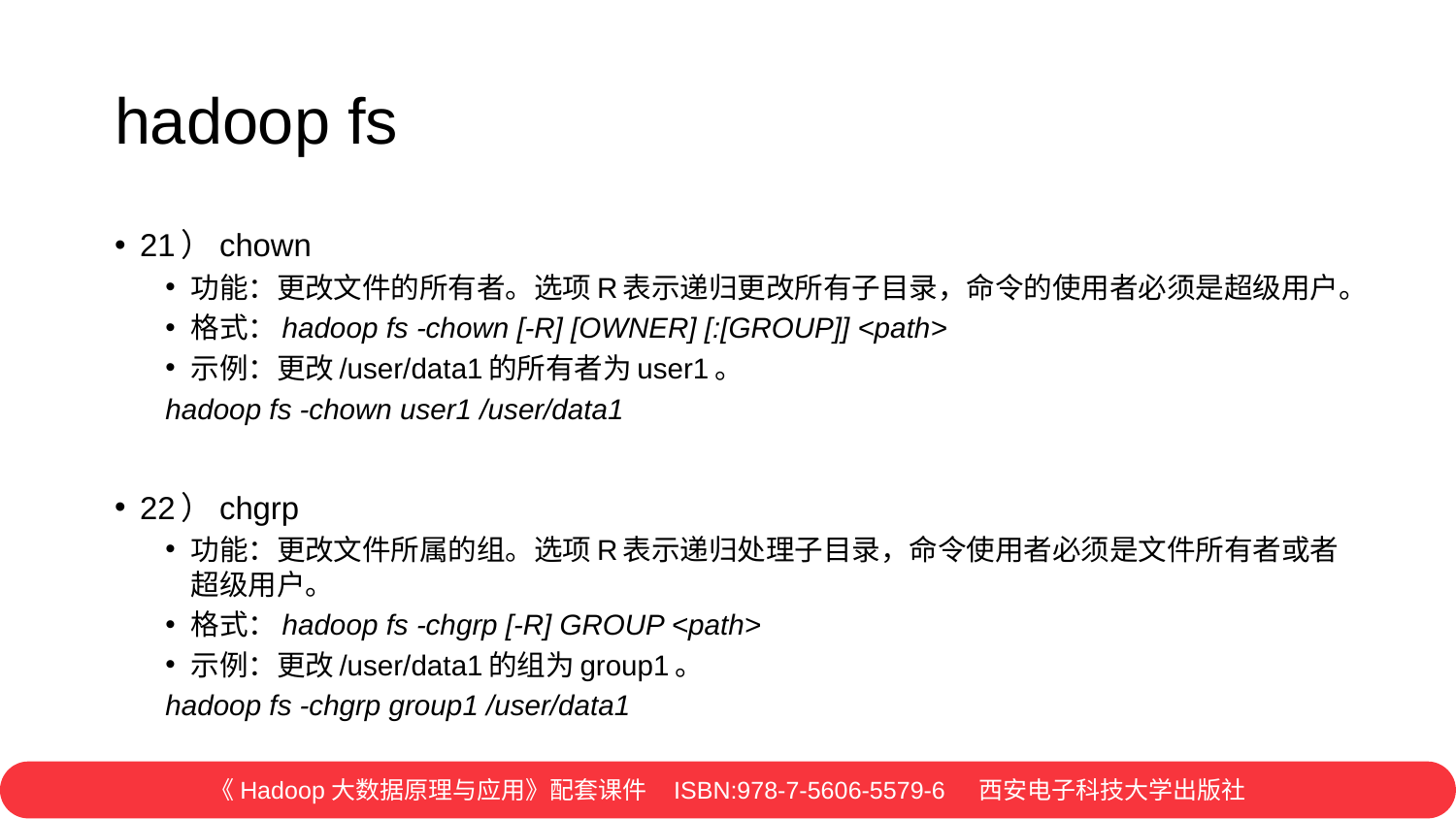

# hadoop fs
21）chown
功能：更改文件的所有者。选项R表示递归更改所有子目录，命令的使用者必须是超级用户。
格式：hadoop fs -chown [-R] [OWNER] [:[GROUP]] <path>
示例：更改/user/data1的所有者为user1。
hadoop fs -chown user1 /user/data1

22）chgrp
功能：更改文件所属的组。选项R表示递归处理子目录，命令使用者必须是文件所有者或者超级用户。
格式：hadoop fs -chgrp [-R] GROUP <path>
示例：更改/user/data1的组为group1。
hadoop fs -chgrp group1 /user/data1